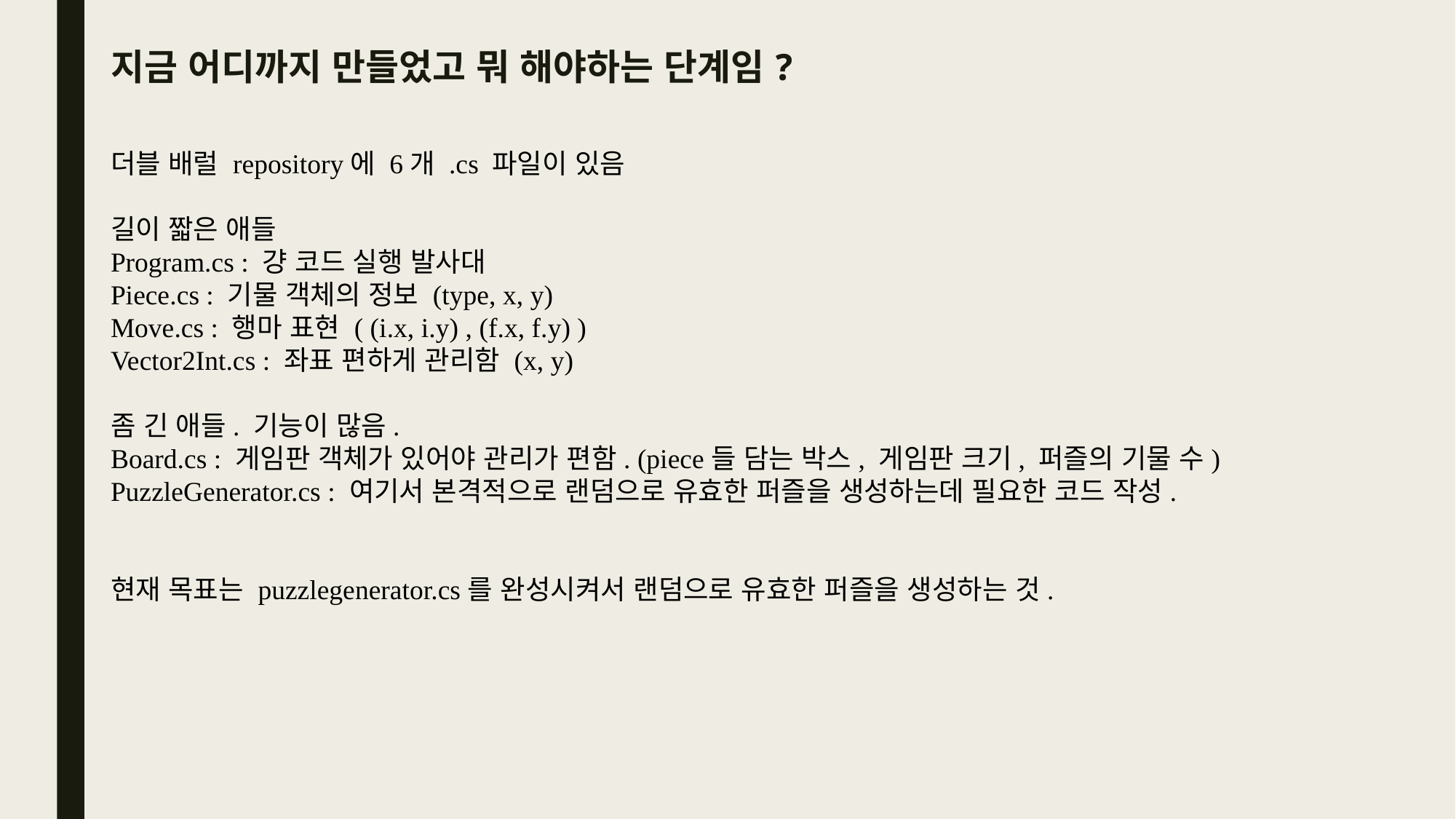

# 지금 어디까지 만들었고 뭐 해야하는 단계임?
더블 배럴 repository에 6개 .cs 파일이 있음

길이 짧은 애들
Program.cs : 걍 코드 실행 발사대
Piece.cs : 기물 객체의 정보 (type, x, y)
Move.cs : 행마 표현 ( (i.x, i.y) , (f.x, f.y) )
Vector2Int.cs : 좌표 편하게 관리함 (x, y)

좀 긴 애들. 기능이 많음.
Board.cs : 게임판 객체가 있어야 관리가 편함. (piece들 담는 박스, 게임판 크기, 퍼즐의 기물 수)
PuzzleGenerator.cs : 여기서 본격적으로 랜덤으로 유효한 퍼즐을 생성하는데 필요한 코드 작성.

현재 목표는 puzzlegenerator.cs를 완성시켜서 랜덤으로 유효한 퍼즐을 생성하는 것.